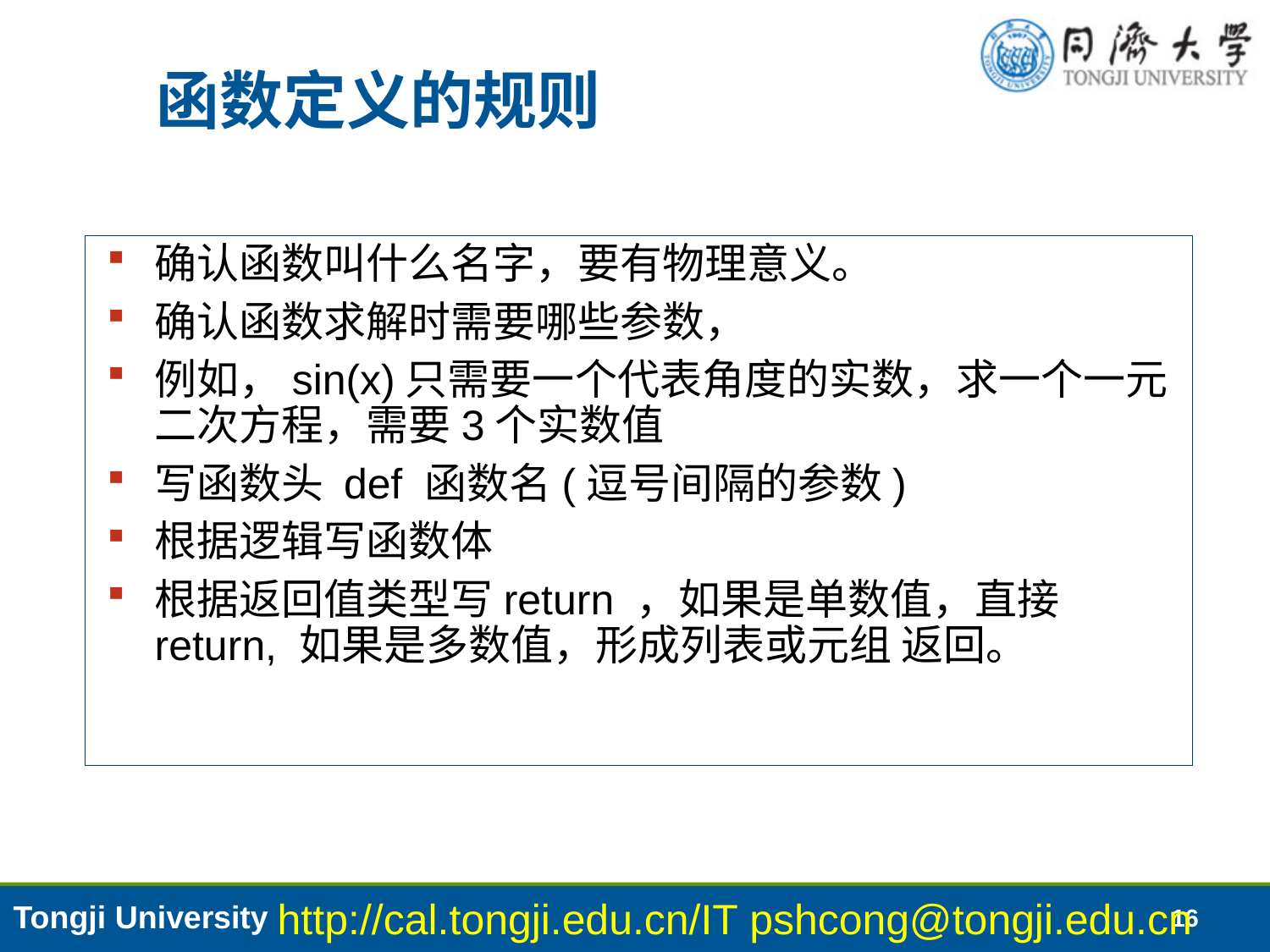

函数定义的规则
确认函数叫什么名字，要有物理意义。
确认函数求解时需要哪些参数，
例如，sin(x)只需要一个代表角度的实数，求一个一元二次方程，需要3个实数值
写函数头 def 函数名(逗号间隔的参数)
根据逻辑写函数体
根据返回值类型写return ，如果是单数值，直接return, 如果是多数值，形成列表或元组 返回。